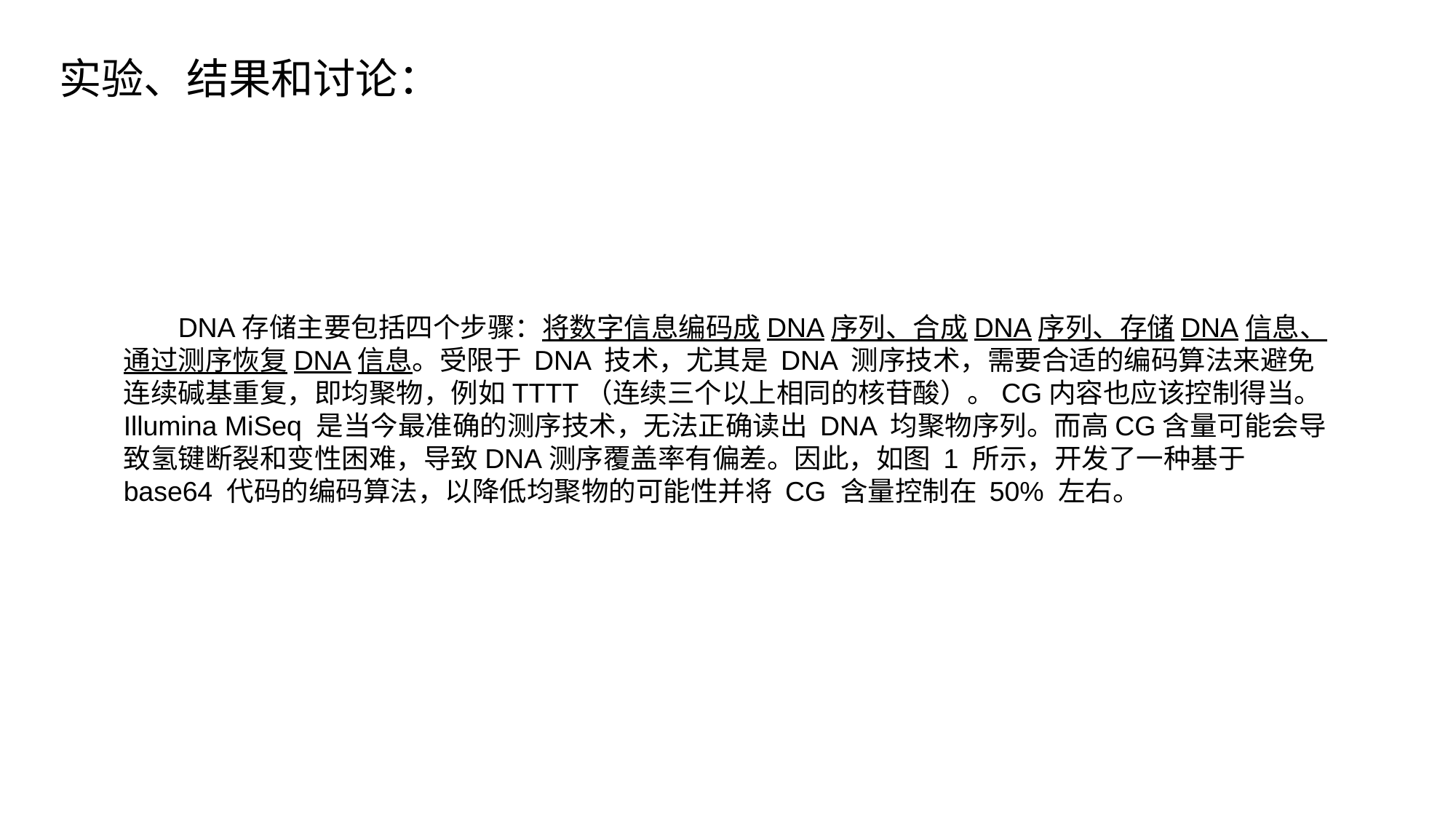

实验、结果和讨论：
DNA存储主要包括四个步骤：将数字信息编码成DNA序列、合成DNA序列、存储DNA信息、通过测序恢复DNA信息。受限于 DNA 技术，尤其是 DNA 测序技术，需要合适的编码算法来避免连续碱基重复，即均聚物，例如TTTT（连续三个以上相同的核苷酸）。CG内容也应该控制得当。Illumina MiSeq 是当今最准确的测序技术，无法正确读出 DNA 均聚物序列。而高CG含量可能会导致氢键断裂和变性困难，导致DNA测序覆盖率有偏差。因此，如图 1 所示，开发了一种基于 base64 代码的编码算法，以降低均聚物的可能性并将 CG 含量控制在 50% 左右。